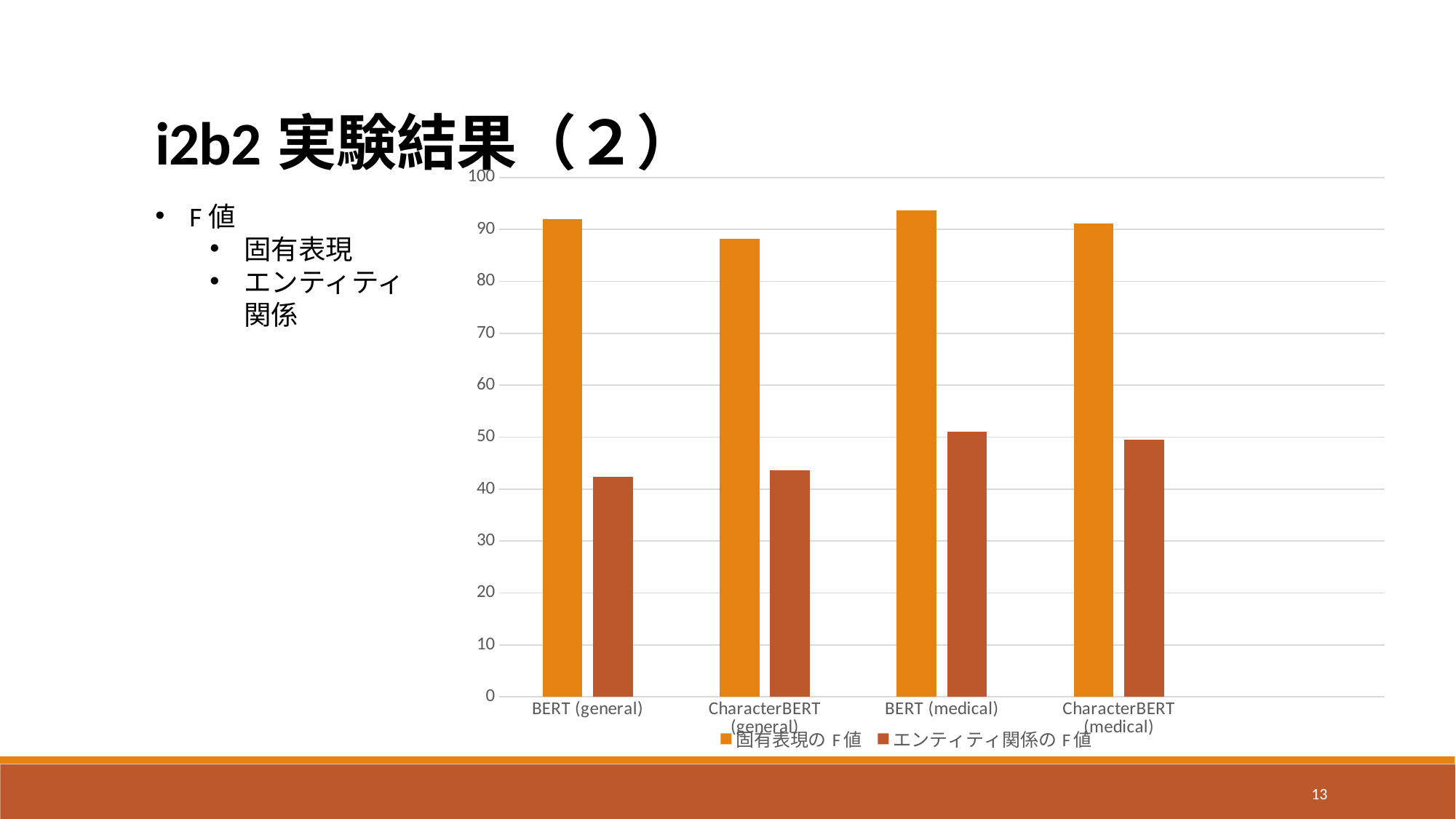

i2b2実験結果（２）

### Chart

| Category | 固有表現のF値 | エンティティ関係のF値 |
|---|---|---|
| BERT (general) | 91.97 | 42.31 |
| CharacterBERT (general) | 88.22 | 43.68 |
| BERT (medical) | 93.61 | 51.01 |
| CharacterBERT (medical) | 91.08 | 49.53 |
F値
固有表現
エンティティ関係
13